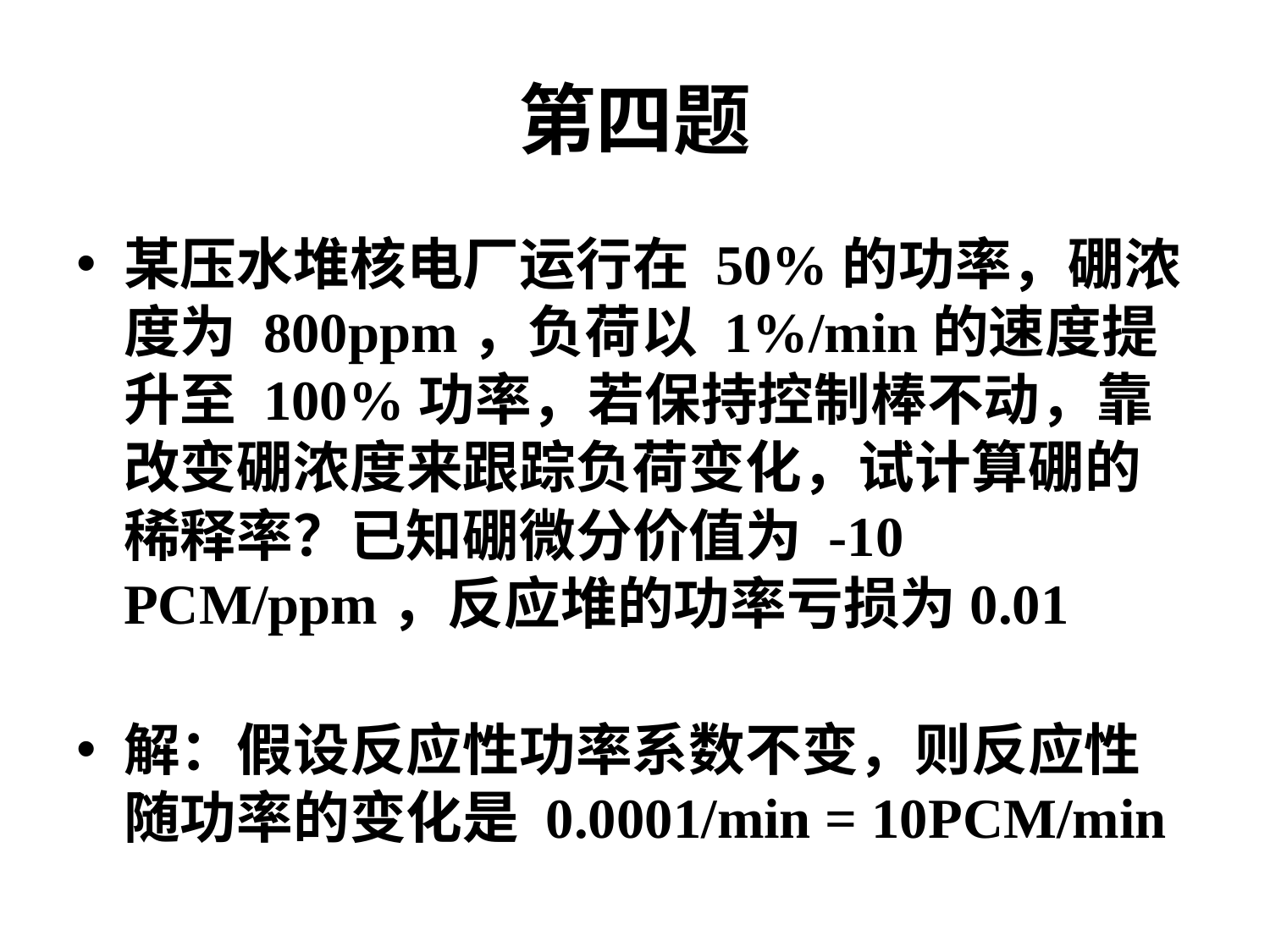

# 第四题
某压水堆核电厂运行在 50%的功率，硼浓度为 800ppm，负荷以 1%/min的速度提升至 100%功率，若保持控制棒不动，靠改变硼浓度来跟踪负荷变化，试计算硼的稀释率？已知硼微分价值为 -10 PCM/ppm，反应堆的功率亏损为0.01
解：假设反应性功率系数不变，则反应性随功率的变化是 0.0001/min = 10PCM/min